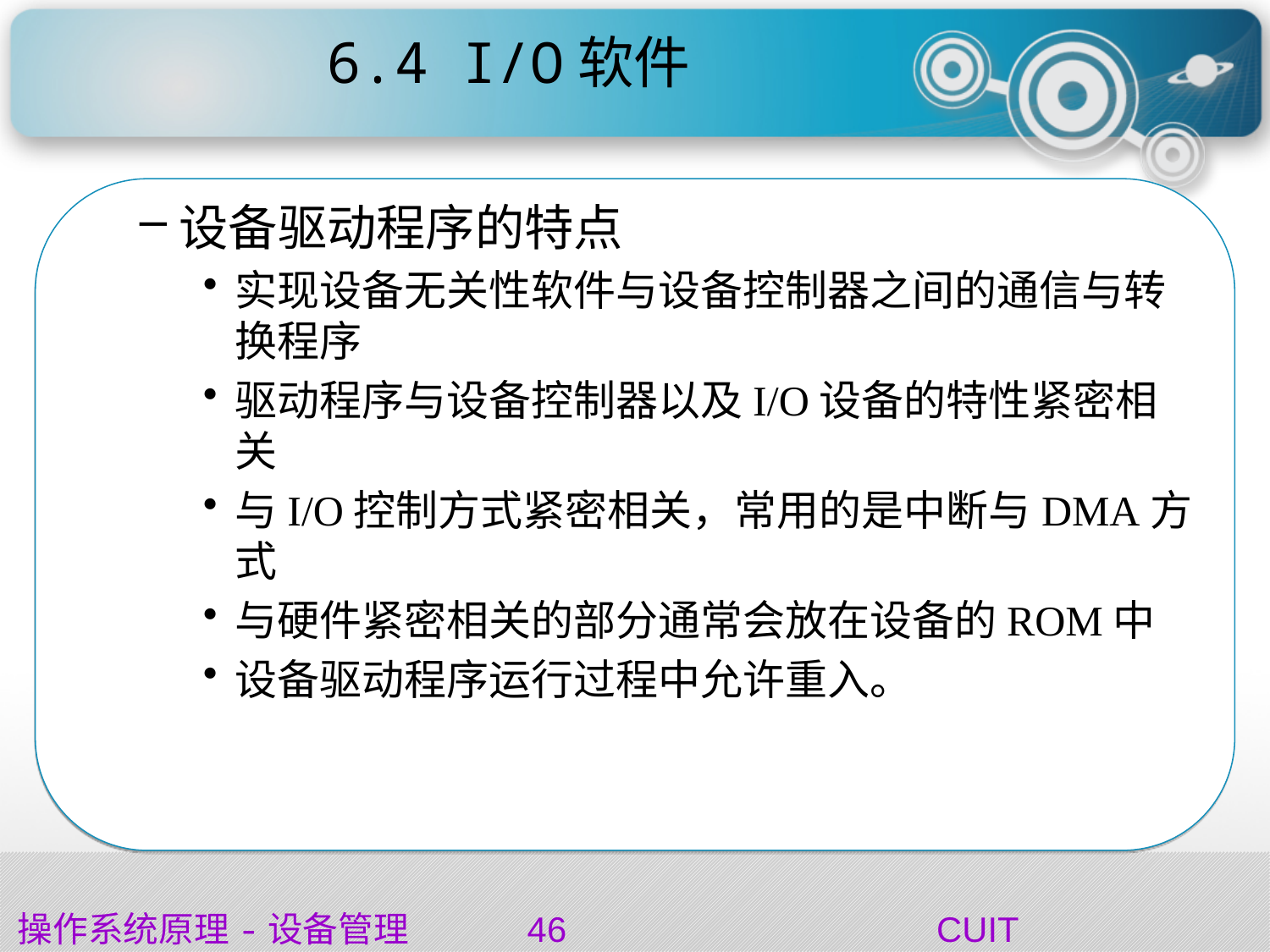

# 6.4 I/O软件
设备驱动程序的特点
实现设备无关性软件与设备控制器之间的通信与转换程序
驱动程序与设备控制器以及I/O设备的特性紧密相关
与I/O控制方式紧密相关，常用的是中断与DMA方式
与硬件紧密相关的部分通常会放在设备的ROM中
设备驱动程序运行过程中允许重入。